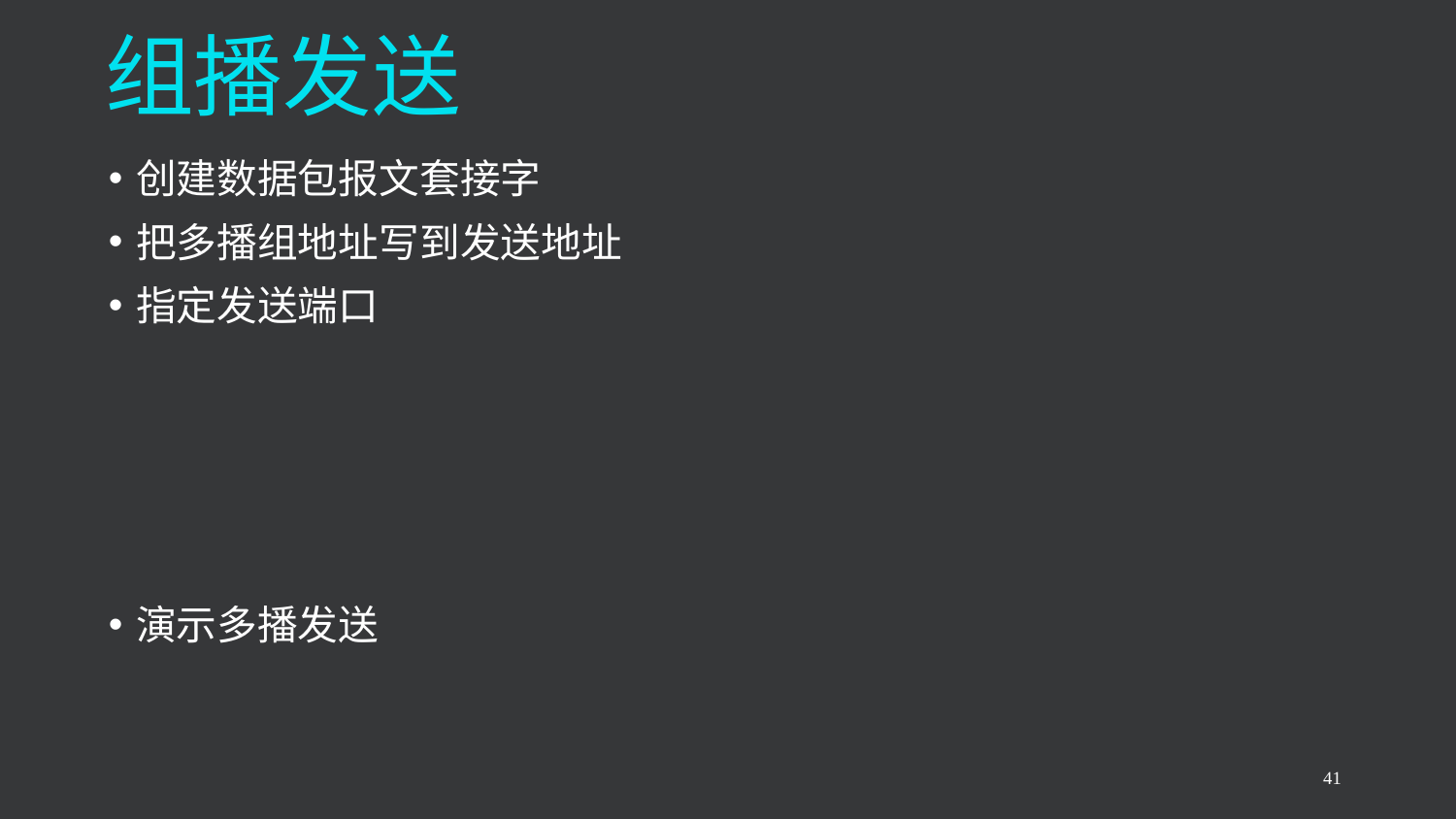

# 组播发送
创建数据包报文套接字
把多播组地址写到发送地址
指定发送端口

演示多播发送

41